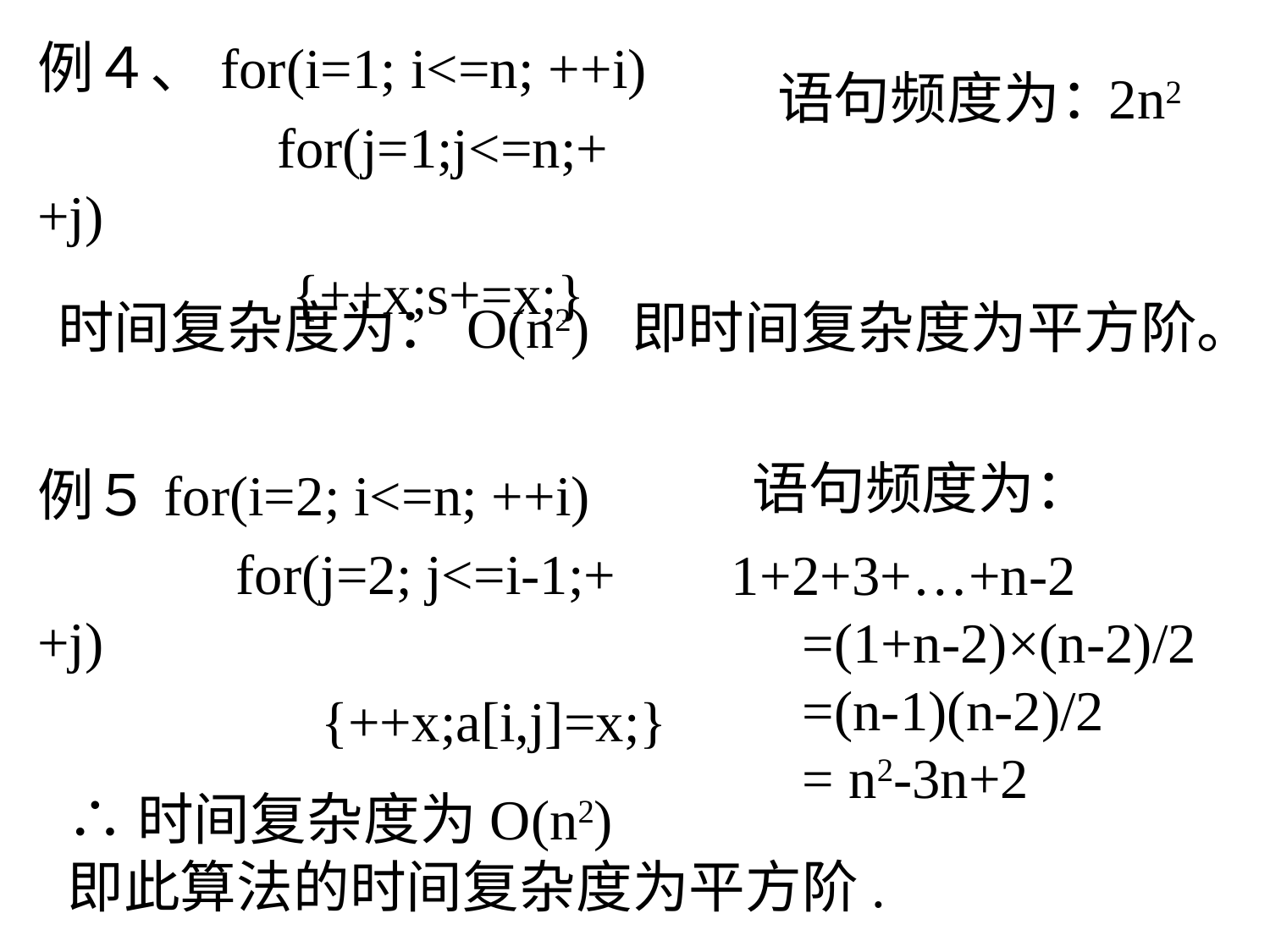

例４、for(i=1; i<=n; ++i)
　　　　for(j=1;j<=n;++j)
                  {++x;s+=x;}
语句频度为：
2n2
# 时间复杂度为：O(n2)  即时间复杂度为平方阶。
语句频度为：
例５for(i=2; i<=n; ++i)
              for(j=2; j<=i-1;++j)
                    {++x;a[i,j]=x;}
 1+2+3+…+n-2
      =(1+n-2)×(n-2)/2
      =(n-1)(n-2)/2
      = n2-3n+2
∴时间复杂度为O(n2)
即此算法的时间复杂度为平方阶.